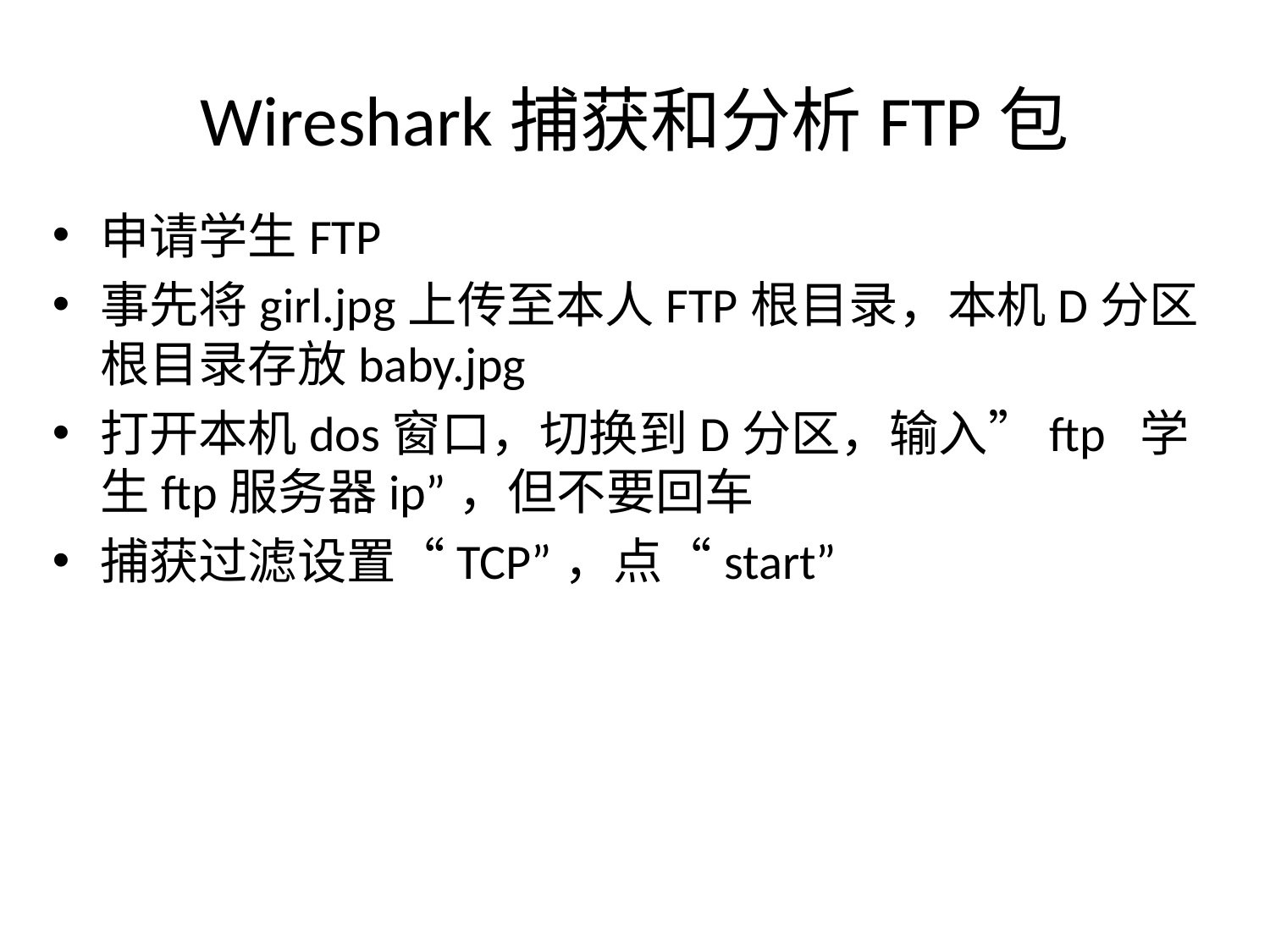

# Wireshark捕获和分析FTP包
申请学生FTP
事先将girl.jpg上传至本人FTP根目录，本机D分区根目录存放baby.jpg
打开本机dos窗口，切换到D分区，输入”ftp  学生ftp服务器ip”，但不要回车
捕获过滤设置“TCP”，点“start”